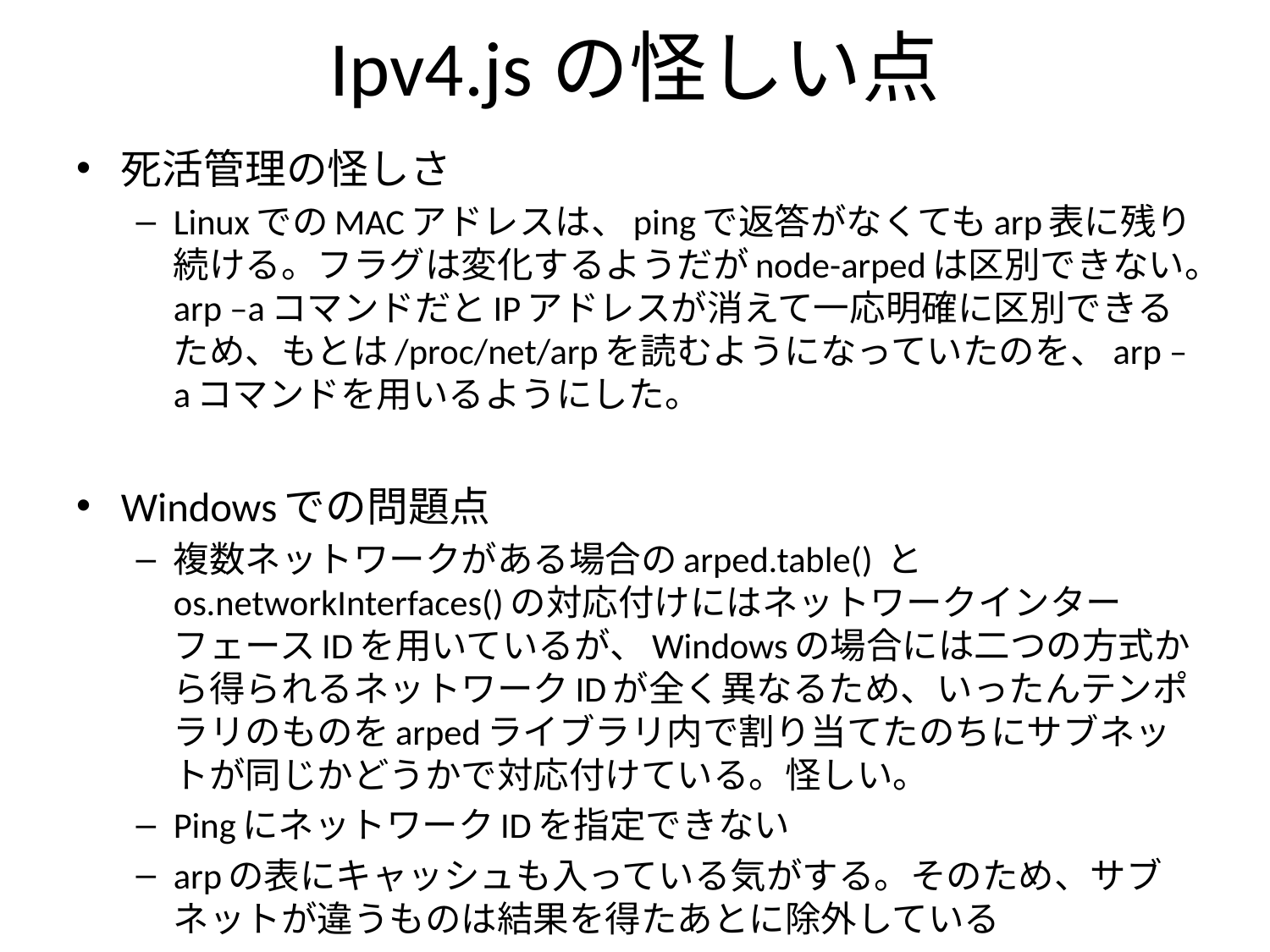

# Ipv4.jsの怪しい点
死活管理の怪しさ
LinuxでのMACアドレスは、pingで返答がなくてもarp表に残り続ける。フラグは変化するようだがnode-arpedは区別できない。arp –aコマンドだとIPアドレスが消えて一応明確に区別できるため、もとは/proc/net/arpを読むようになっていたのを、arp –aコマンドを用いるようにした。

Windowsでの問題点
複数ネットワークがある場合のarped.table() と　os.networkInterfaces()の対応付けにはネットワークインターフェースIDを用いているが、Windowsの場合には二つの方式から得られるネットワークIDが全く異なるため、いったんテンポラリのものをarpedライブラリ内で割り当てたのちにサブネットが同じかどうかで対応付けている。怪しい。
PingにネットワークIDを指定できない
arpの表にキャッシュも入っている気がする。そのため、サブネットが違うものは結果を得たあとに除外している